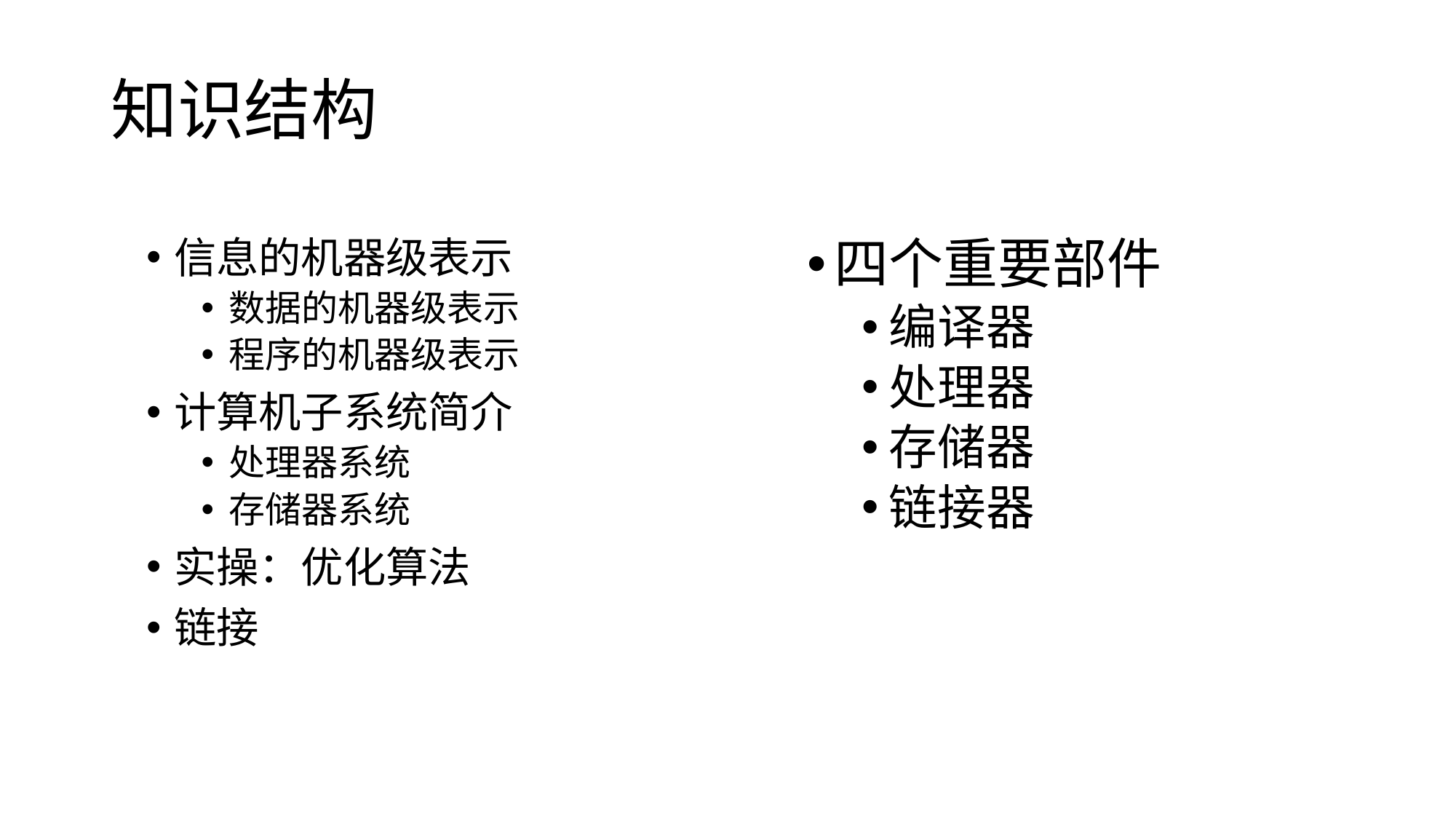

# 知识结构
信息的机器级表示
数据的机器级表示
程序的机器级表示
计算机子系统简介
处理器系统
存储器系统
实操：优化算法
链接

四个重要部件
编译器
处理器
存储器
链接器